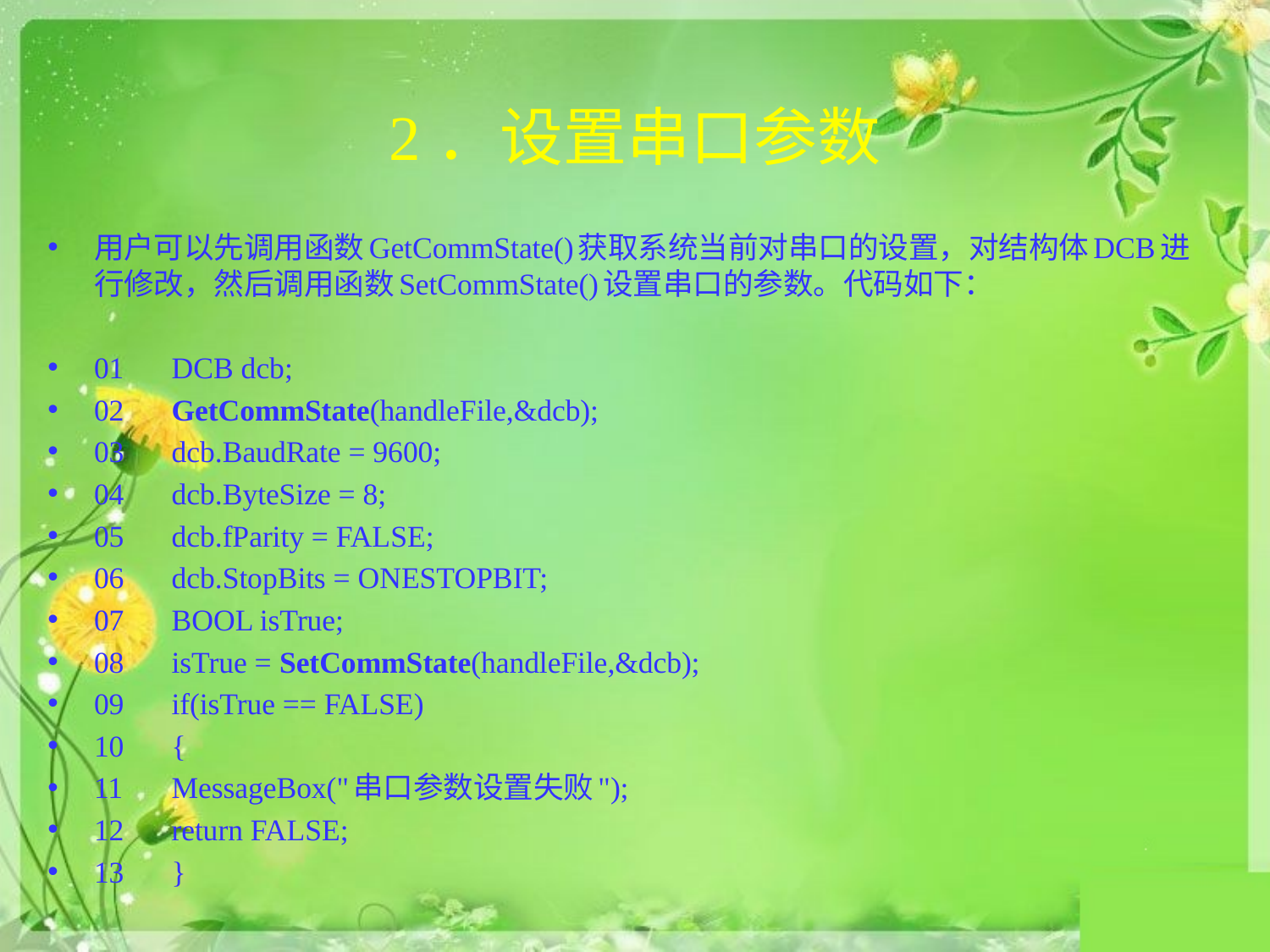

# 2．设置串口参数
用户可以先调用函数GetCommState()获取系统当前对串口的设置，对结构体DCB进行修改，然后调用函数SetCommState()设置串口的参数。代码如下：

01	DCB dcb;
02	GetCommState(handleFile,&dcb);
03	dcb.BaudRate = 9600;
04	dcb.ByteSize = 8;
05	dcb.fParity = FALSE;
06	dcb.StopBits = ONESTOPBIT;
07	BOOL isTrue;
08	isTrue = SetCommState(handleFile,&dcb);
09	if(isTrue == FALSE)
10	{
11		MessageBox("串口参数设置失败");
12		return FALSE;
13	}